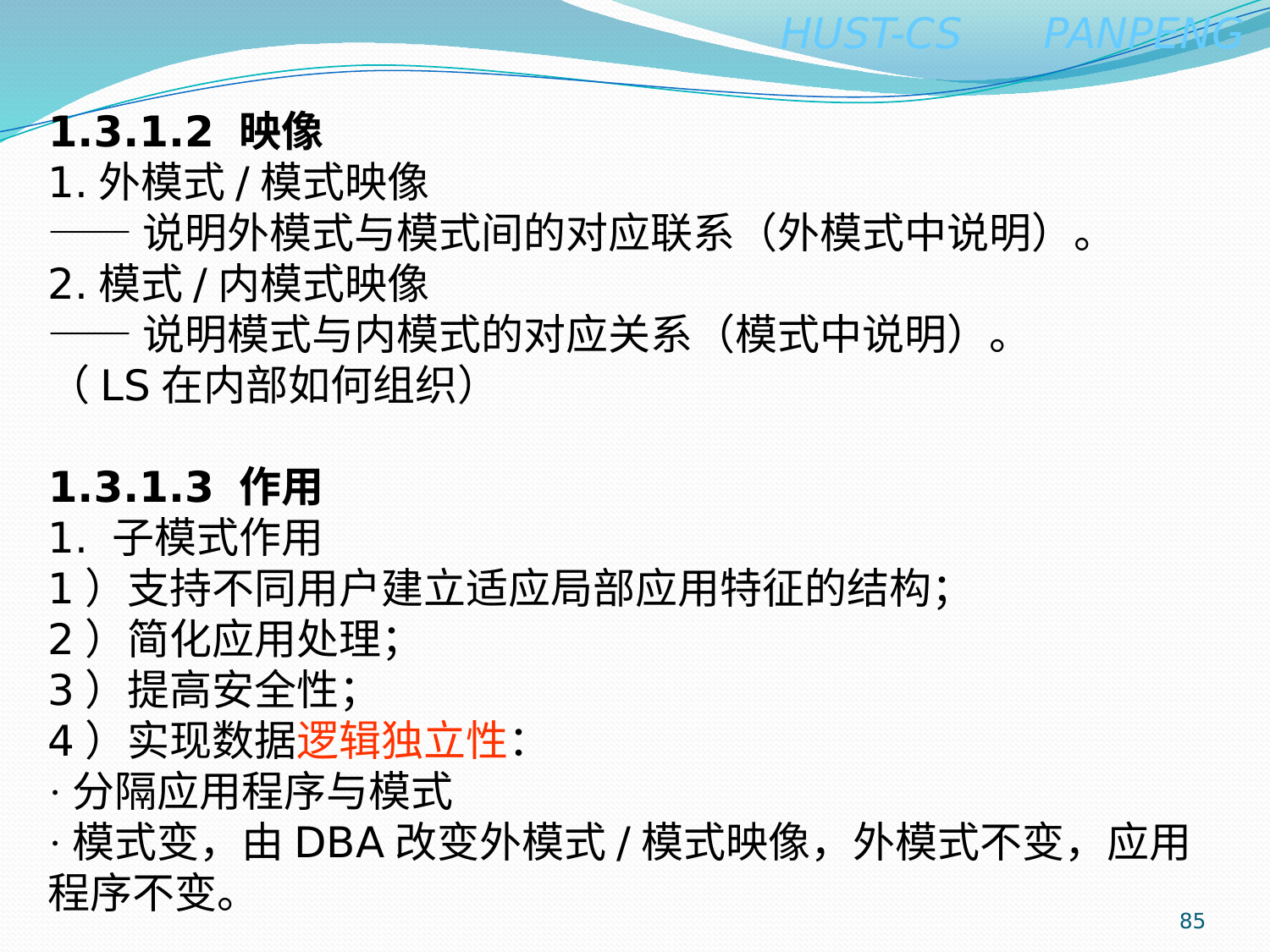

1.3.1.2 映像
1.外模式/模式映像
——说明外模式与模式间的对应联系（外模式中说明）。
2.模式/内模式映像
——说明模式与内模式的对应关系（模式中说明）。
（LS在内部如何组织）

1.3.1.3 作用
1. 子模式作用
1）支持不同用户建立适应局部应用特征的结构；
2）简化应用处理；
3）提高安全性；
4）实现数据逻辑独立性：
·分隔应用程序与模式
·模式变，由DBA改变外模式/模式映像，外模式不变，应用
程序不变。
85